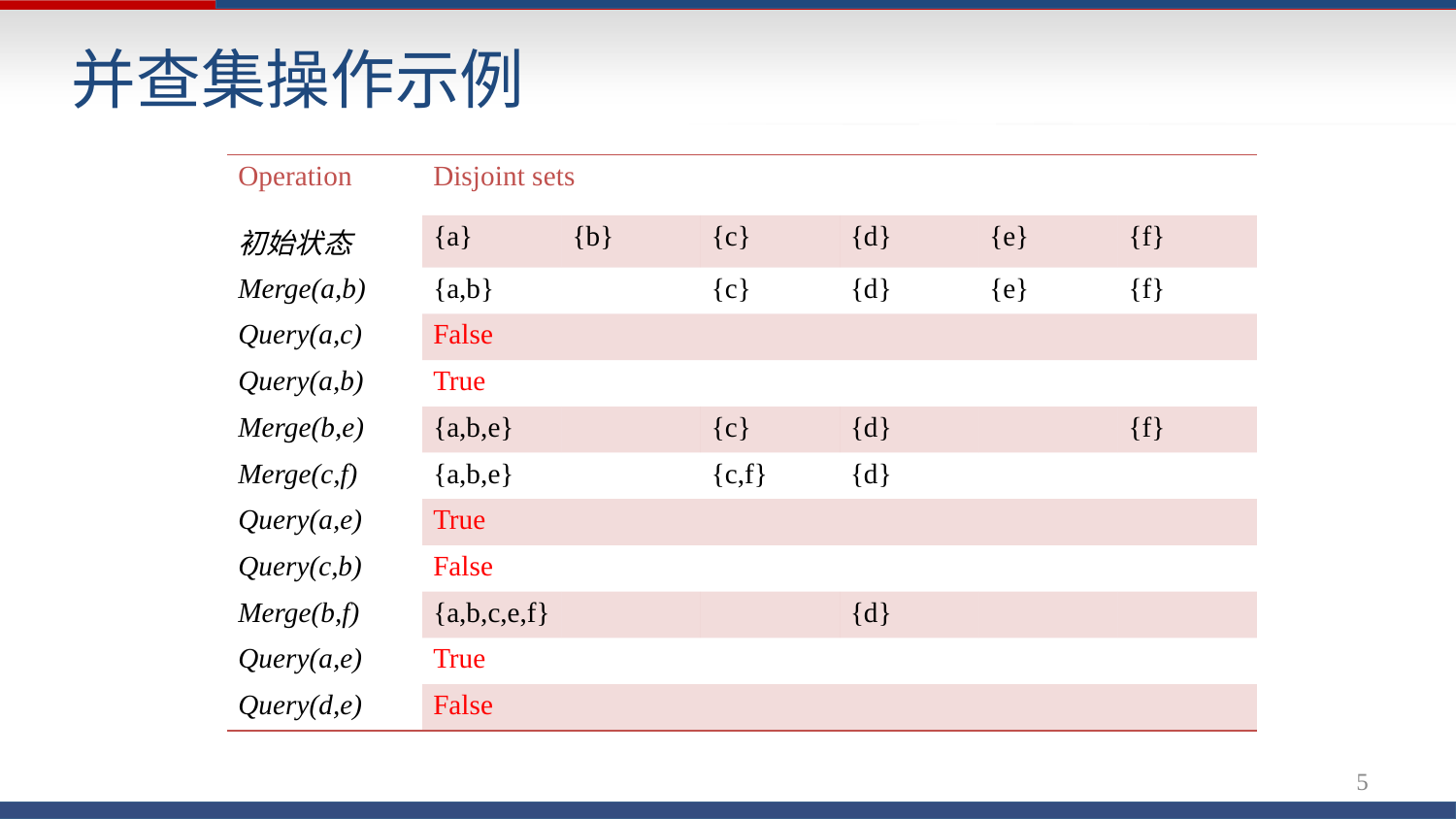

# 并查集操作示例
| Operation | Disjoint sets |  |  |  |  |  |
| --- | --- | --- | --- | --- | --- | --- |
| 初始状态 | {a} | {b} | {c} | {d} | {e} | {f} |
| Merge(a,b) | {a,b} |  | {c} | {d} | {e} | {f} |
| Query(a,c) | False |  |  |  |  |  |
| Query(a,b) | True |  |  |  |  |  |
| Merge(b,e) | {a,b,e} |  | {c} | {d} |  | {f} |
| Merge(c,f) | {a,b,e} |  | {c,f} | {d} |  |  |
| Query(a,e) | True |  |  |  |  |  |
| Query(c,b) | False |  |  |  |  |  |
| Merge(b,f) | {a,b,c,e,f} |  |  | {d} |  |  |
| Query(a,e) | True |  |  |  |  |  |
| Query(d,e) | False |  |  |  |  |  |
5